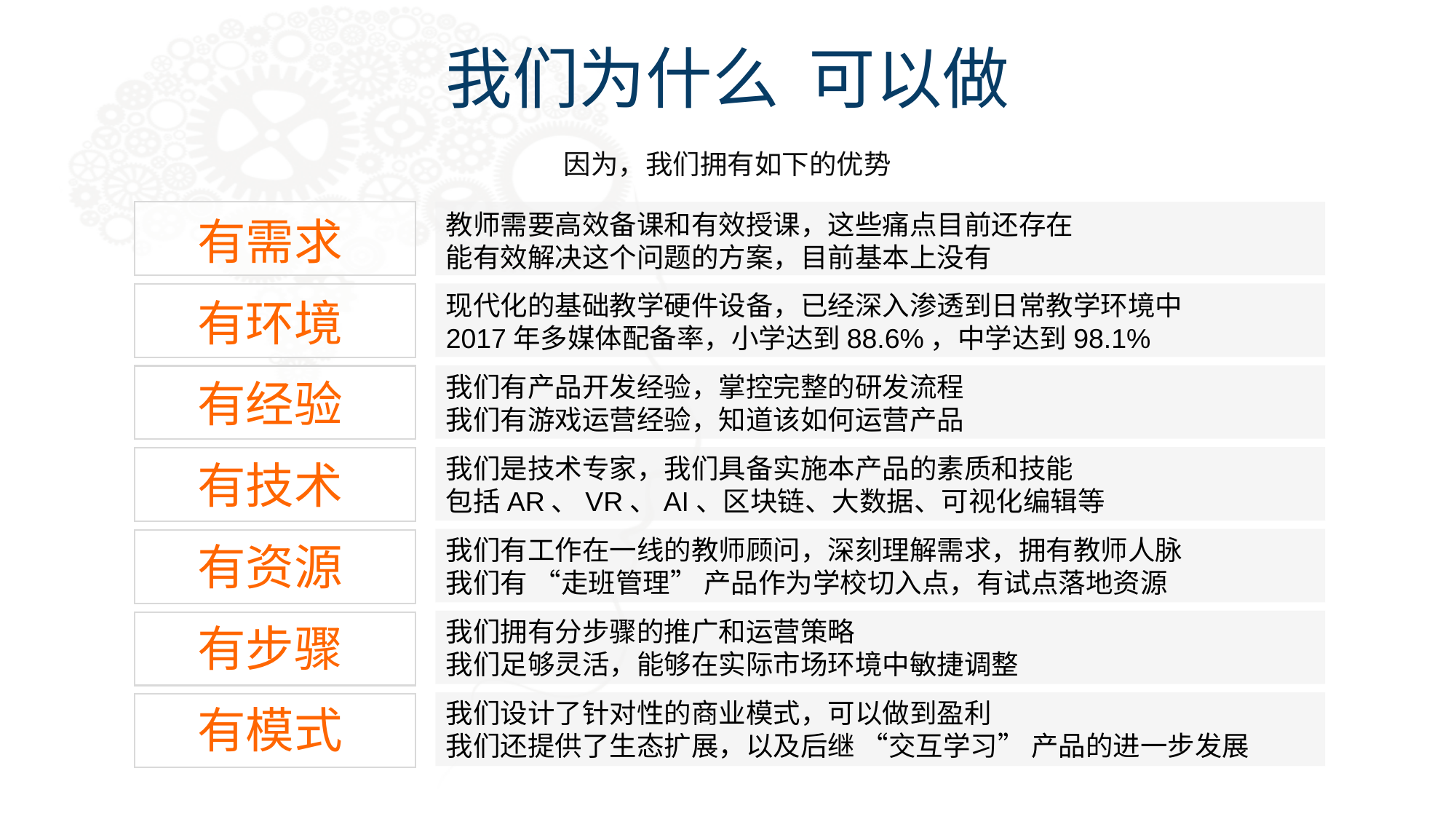

我们为什么  可以做
因为，我们拥有如下的优势

教师需要高效备课和有效授课，这些痛点目前还存在
能有效解决这个问题的方案，目前基本上没有
有需求
现代化的基础教学硬件设备，已经深入渗透到日常教学环境中
2017年多媒体配备率，小学达到88.6%，中学达到98.1%

有环境
我们有产品开发经验，掌控完整的研发流程
我们有游戏运营经验，知道该如何运营产品

有经验
我们是技术专家，我们具备实施本产品的素质和技能
包括AR、VR、AI、区块链、大数据、可视化编辑等

有技术
我们有工作在一线的教师顾问，深刻理解需求，拥有教师人脉
我们有 “走班管理” 产品作为学校切入点，有试点落地资源

有资源
我们拥有分步骤的推广和运营策略
我们足够灵活，能够在实际市场环境中敏捷调整

有步骤
我们设计了针对性的商业模式，可以做到盈利
我们还提供了生态扩展，以及后继 “交互学习” 产品的进一步发展

有模式